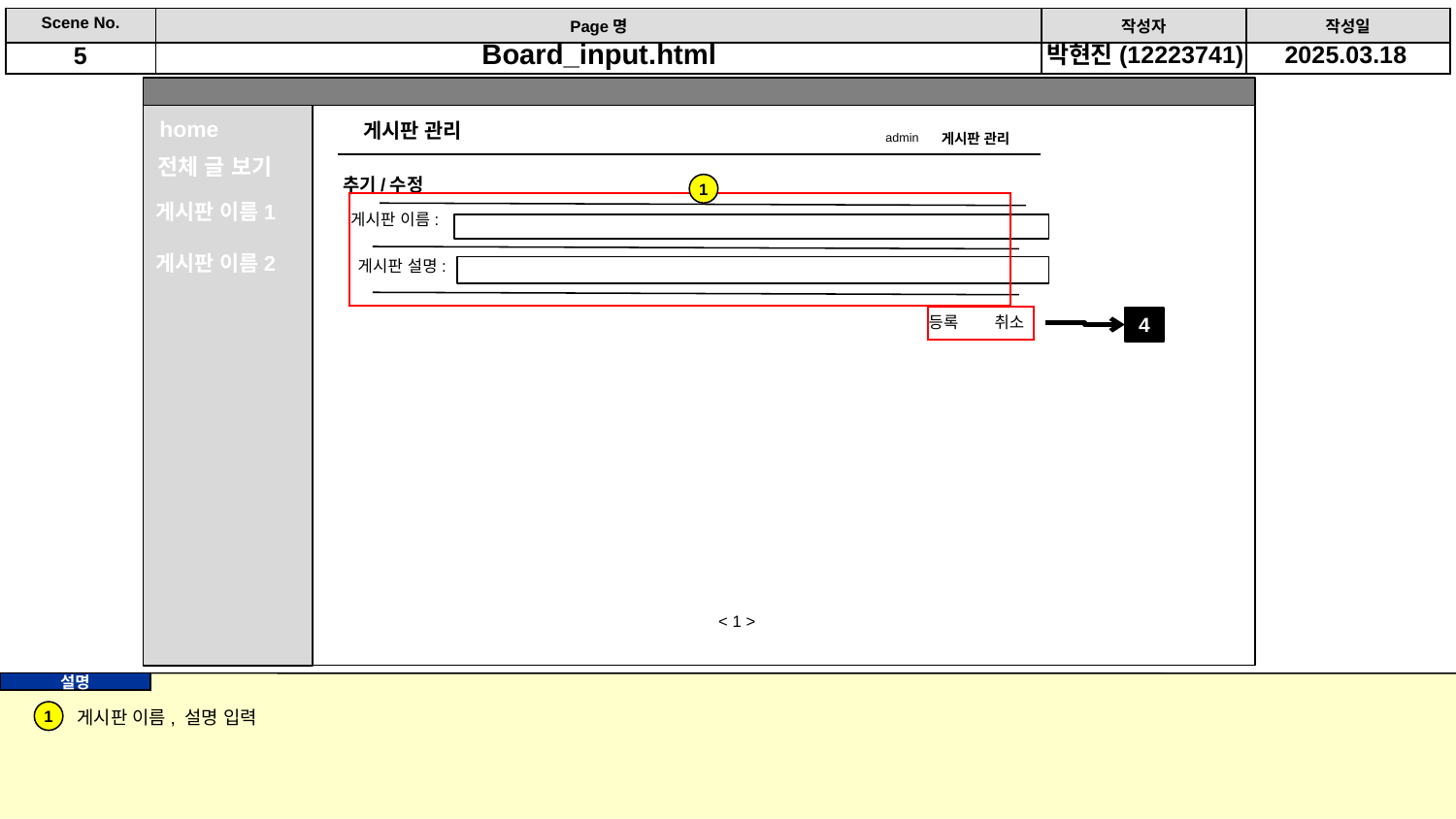

박현진(12223741)
Board_input.html
2025.03.18
5

home
게시판 관리
admin
게시판 관리
전체 글 보기
추기/수정
1
게시판 이름1

게시판 이름:

게시판 이름2
게시판 설명:

등록
취소

4
< 1 >
게시판 이름, 설명 입력
1